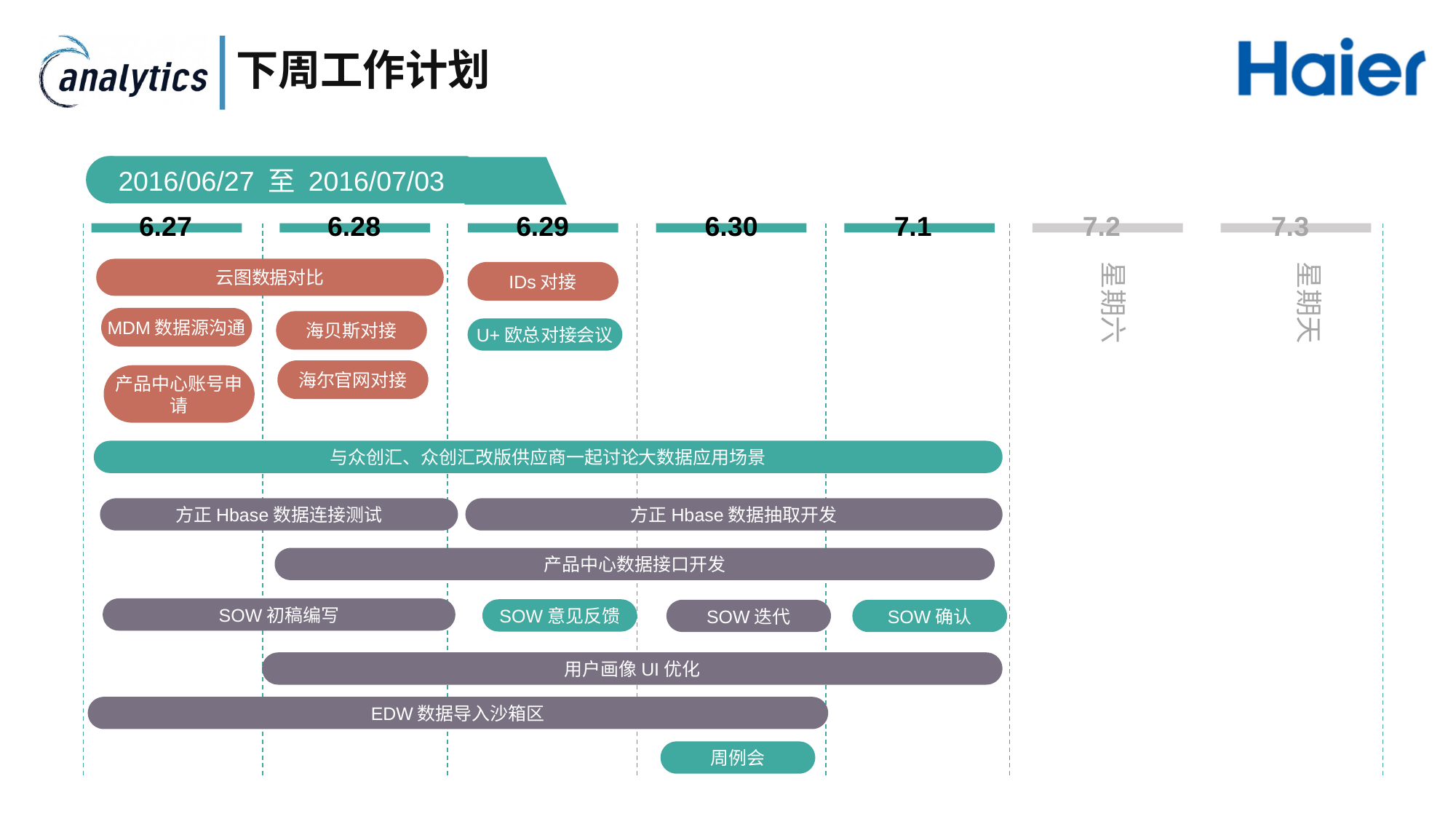

# 下周工作计划

1
2016/06/27 至 2016/07/03
6.27
6.28
6.29
6.30
7.1
7.2
7.3

星期六
星期天
云图数据对比
IDs对接
MDM数据源沟通
海贝斯对接
U+欧总对接会议
海尔官网对接
产品中心账号申请
与众创汇、众创汇改版供应商一起讨论大数据应用场景
方正Hbase数据连接测试
方正Hbase数据抽取开发
产品中心数据接口开发
SOW初稿编写
SOW意见反馈
SOW迭代
SOW确认
用户画像UI优化
EDW数据导入沙箱区
周例会